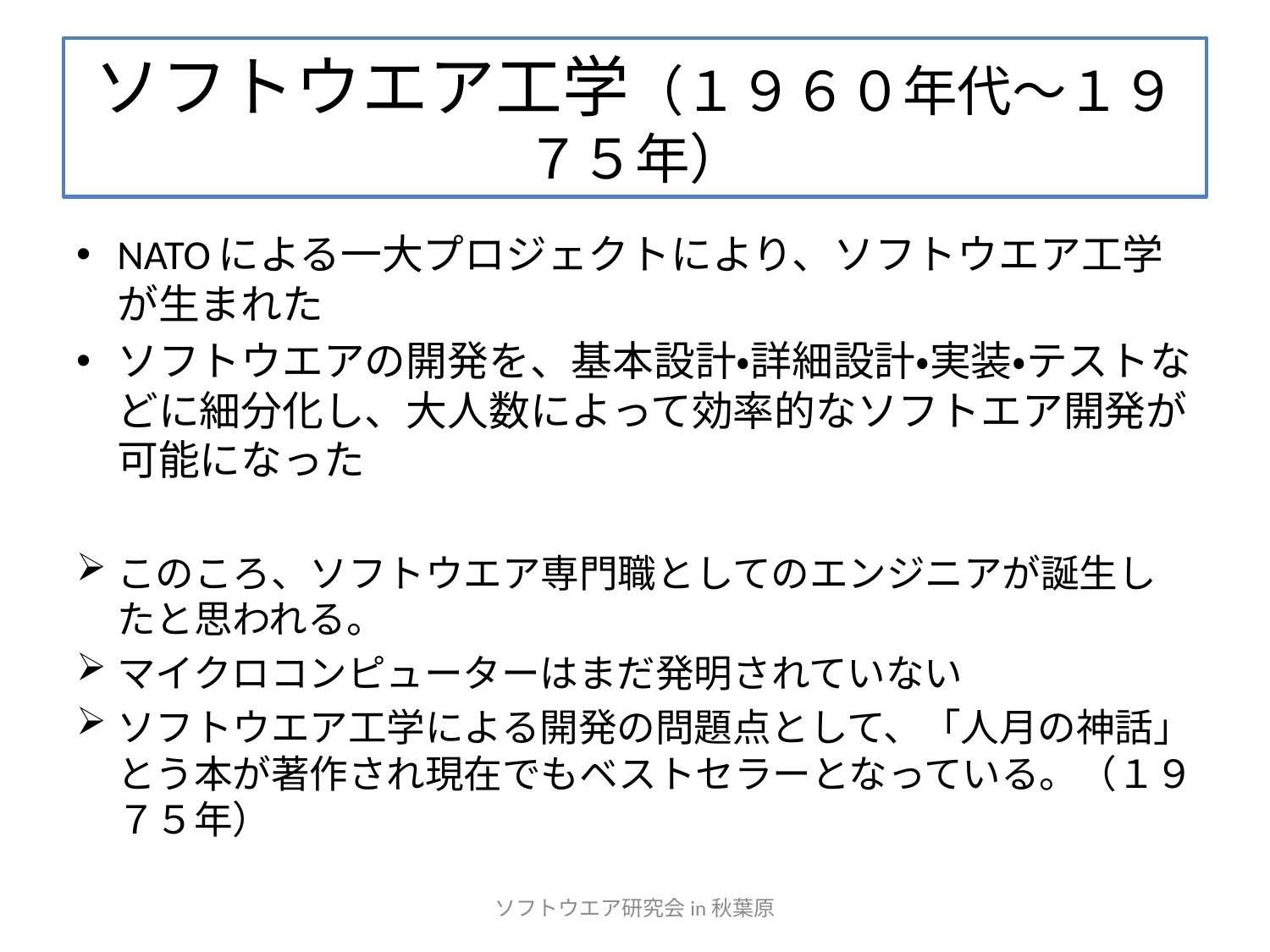

# ソフトウエア工学（１９６０年代～１９７５年）
NATOによる一大プロジェクトにより、ソフトウエア工学が生まれた
ソフトウエアの開発を、基本設計・詳細設計・実装・テストなどに細分化し、大人数によって効率的なソフトエア開発が可能になった

このころ、ソフトウエア専門職としてのエンジニアが誕生したと思われる。
マイクロコンピューターはまだ発明されていない
ソフトウエア工学による開発の問題点として、「人月の神話」とう本が著作され現在でもベストセラーとなっている。（１９７５年）
ソフトウエア研究会in秋葉原